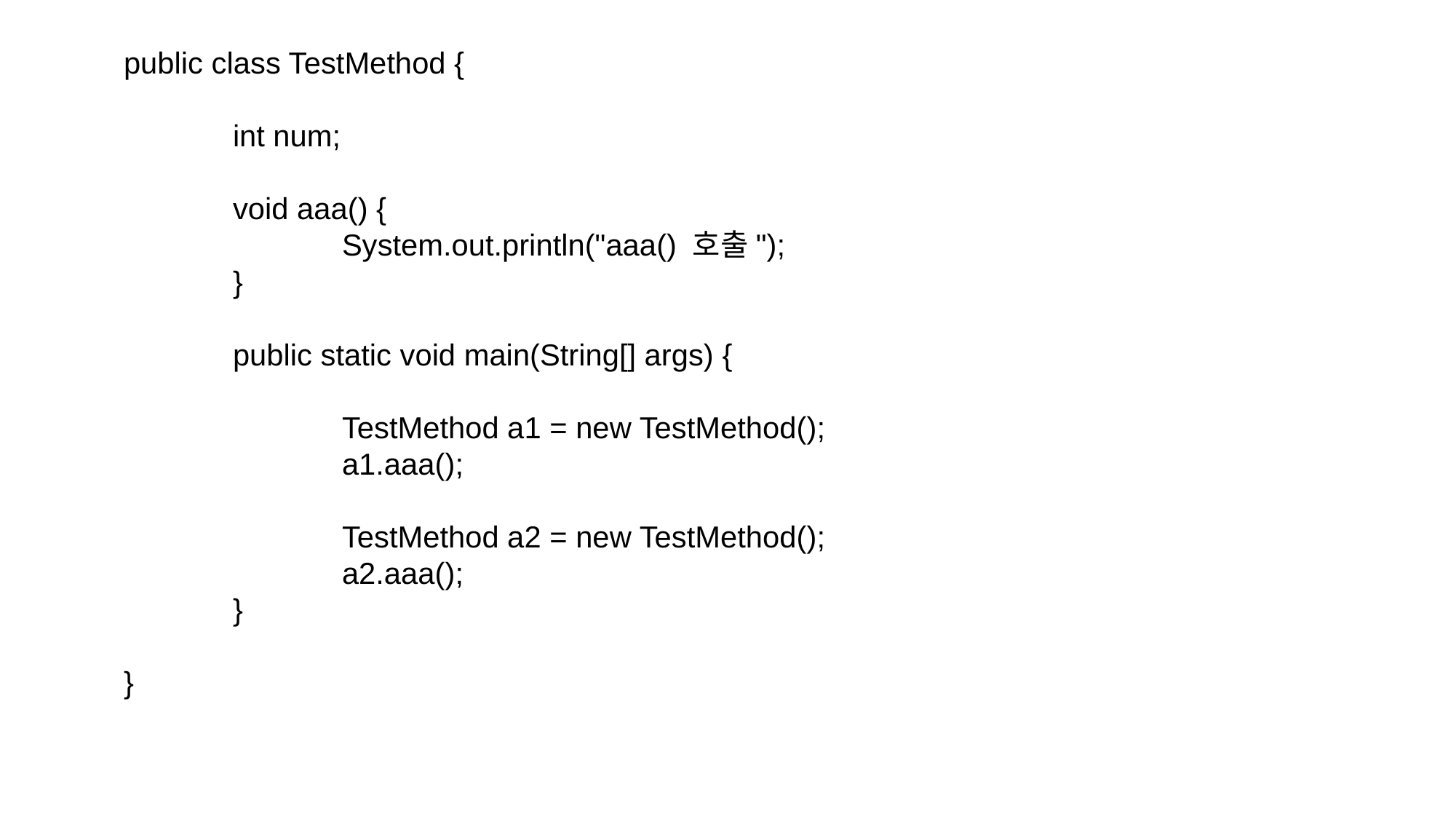

public class TestMethod {

	int num;

	void aaa() {
		System.out.println("aaa() 호출");
	}

	public static void main(String[] args) {

		TestMethod a1 = new TestMethod();
		a1.aaa();

		TestMethod a2 = new TestMethod();
		a2.aaa();
	}

}